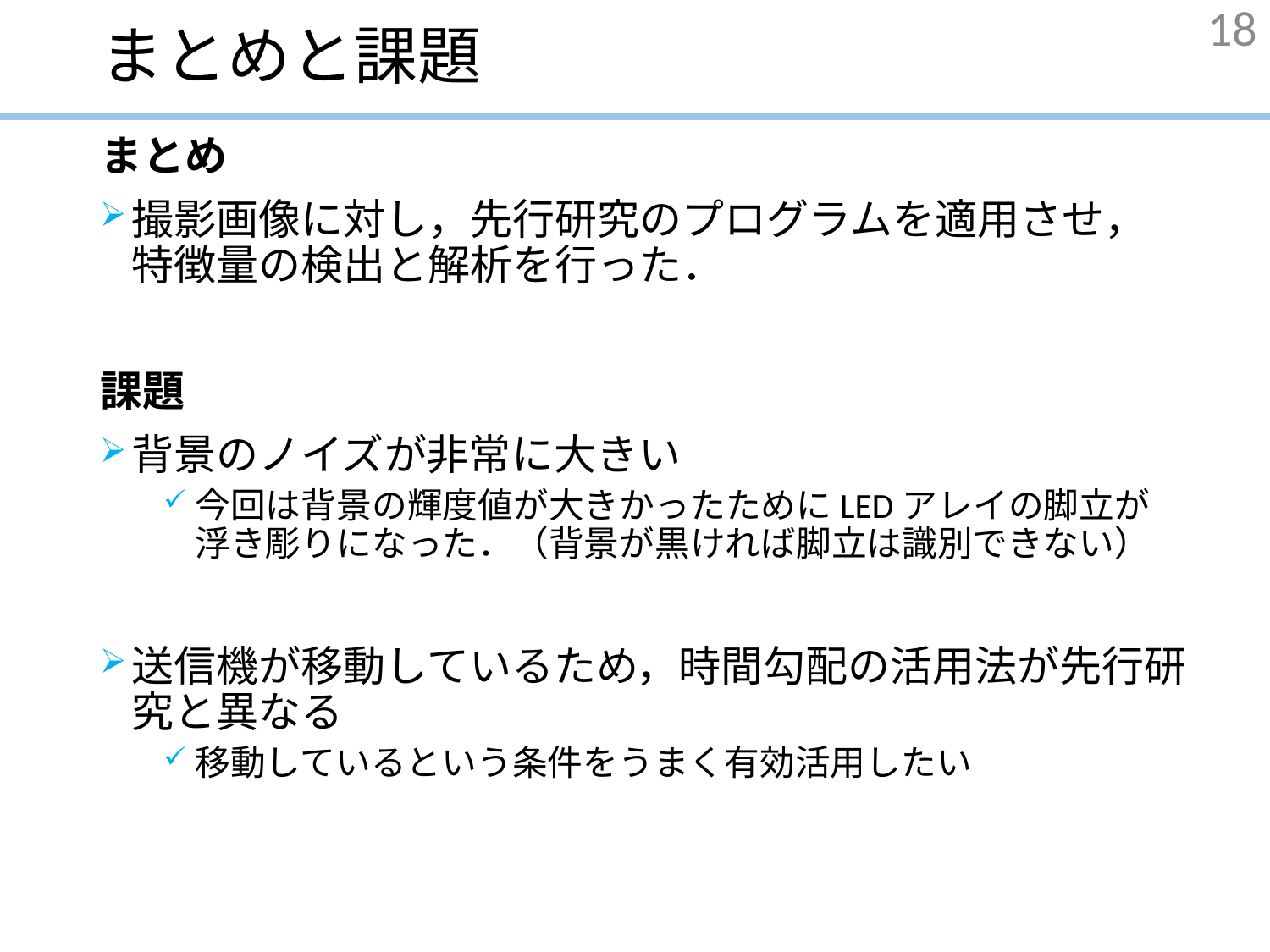

# まとめと課題
18
まとめ
撮影画像に対し，先行研究のプログラムを適用させ，特徴量の検出と解析を行った．

課題
背景のノイズが非常に大きい
今回は背景の輝度値が大きかったためにLEDアレイの脚立が　浮き彫りになった．（背景が黒ければ脚立は識別できない）

送信機が移動しているため，時間勾配の活用法が先行研究と異なる
移動しているという条件をうまく有効活用したい